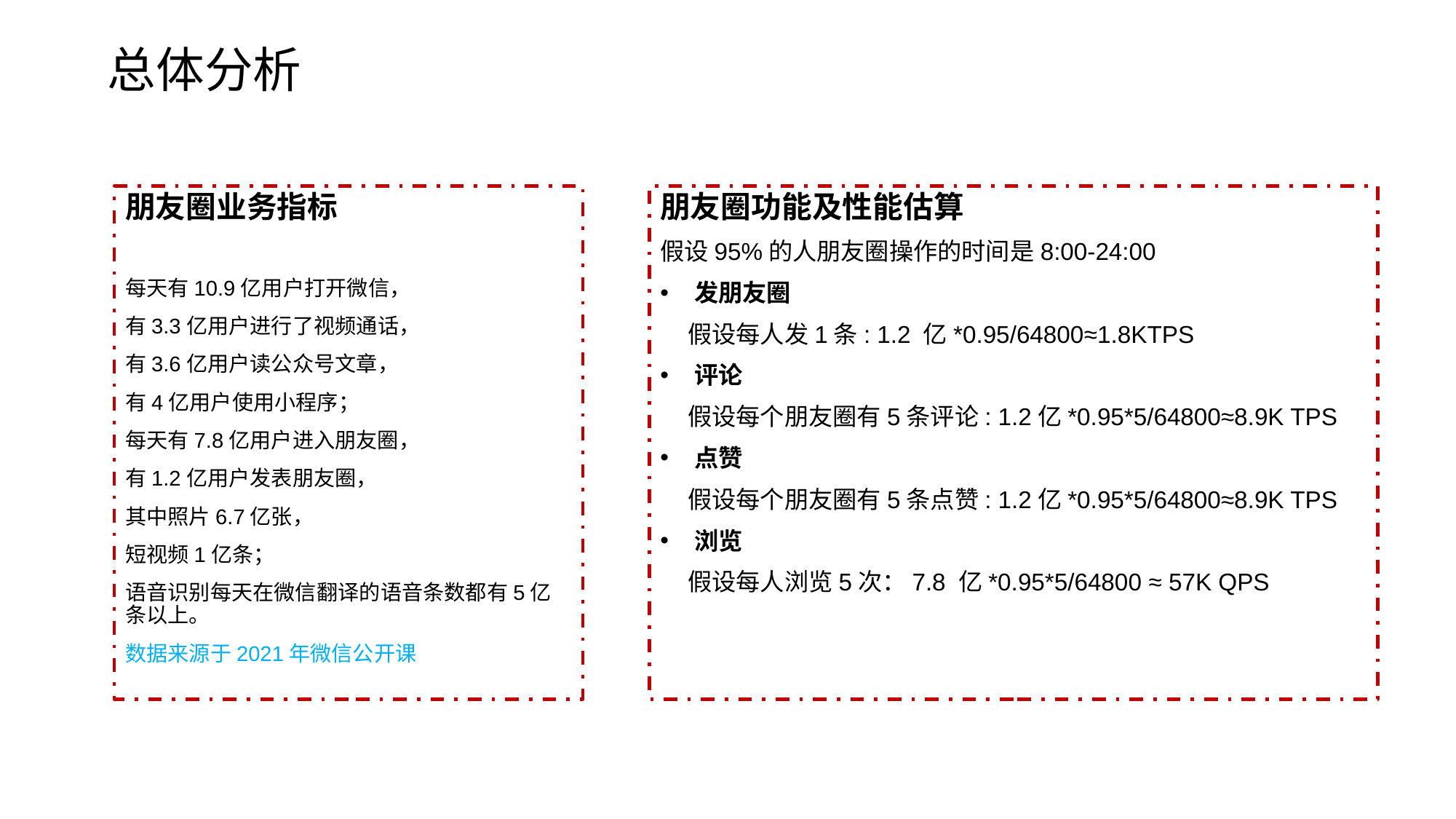

总体分析
朋友圈业务指标

每天有10.9亿用户打开微信，
有3.3亿用户进行了视频通话，
有3.6亿用户读公众号文章，
有4亿用户使用小程序；
每天有7.8亿用户进入朋友圈，
有1.2亿用户发表朋友圈，
其中照片6.7亿张，
短视频1亿条；
语音识别每天在微信翻译的语音条数都有5亿条以上。
数据来源于2021年微信公开课
朋友圈功能及性能估算
假设95%的人朋友圈操作的时间是8:00-24:00
发朋友圈
    假设每人发1条: 1.2 亿*0.95/64800≈1.8KTPS
评论
    假设每个朋友圈有5条评论: 1.2亿*0.95*5/64800≈8.9K TPS
点赞
    假设每个朋友圈有5条点赞: 1.2亿*0.95*5/64800≈8.9K TPS
浏览
    假设每人浏览5次：7.8 亿*0.95*5/64800 ≈ 57K QPS